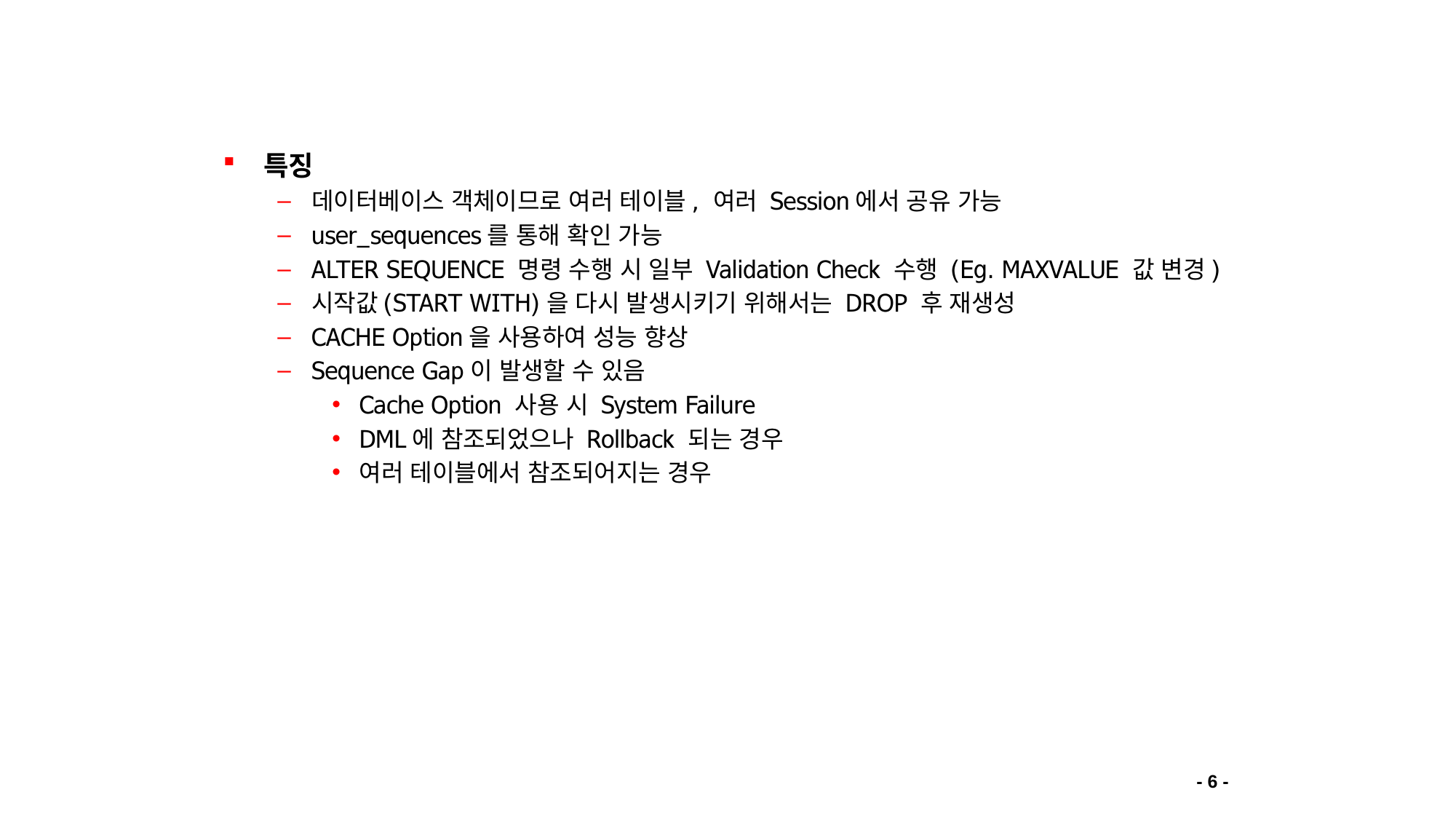

# Sequence
특징
데이터베이스 객체이므로 여러 테이블, 여러 Session에서 공유 가능
user_sequences를 통해 확인 가능
ALTER SEQUENCE 명령 수행 시 일부 Validation Check 수행 (Eg. MAXVALUE 값 변경)
시작값(START WITH)을 다시 발생시키기 위해서는 DROP 후 재생성
CACHE Option을 사용하여 성능 향상
Sequence Gap이 발생할 수 있음
Cache Option 사용 시 System Failure
DML에 참조되었으나 Rollback 되는 경우
여러 테이블에서 참조되어지는 경우
- 6 -